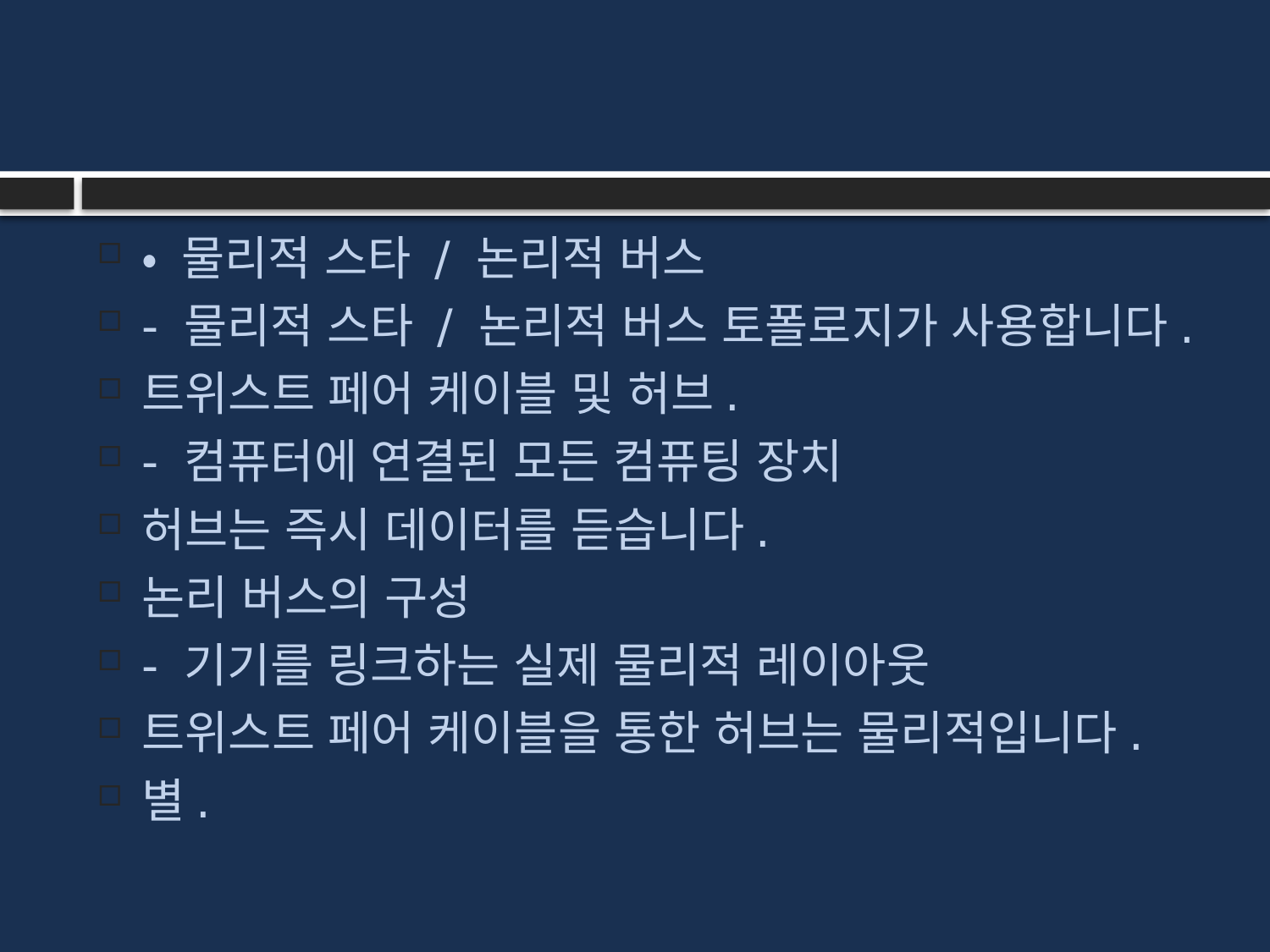

#
• 물리적 스타 / 논리적 버스
- 물리적 스타 / 논리적 버스 토폴로지가 사용합니다.
트위스트 페어 케이블 및 허브.
- 컴퓨터에 연결된 모든 컴퓨팅 장치
허브는 즉시 데이터를 듣습니다.
논리 버스의 구성
- 기기를 링크하는 실제 물리적 레이아웃
트위스트 페어 케이블을 통한 허브는 물리적입니다.
별.